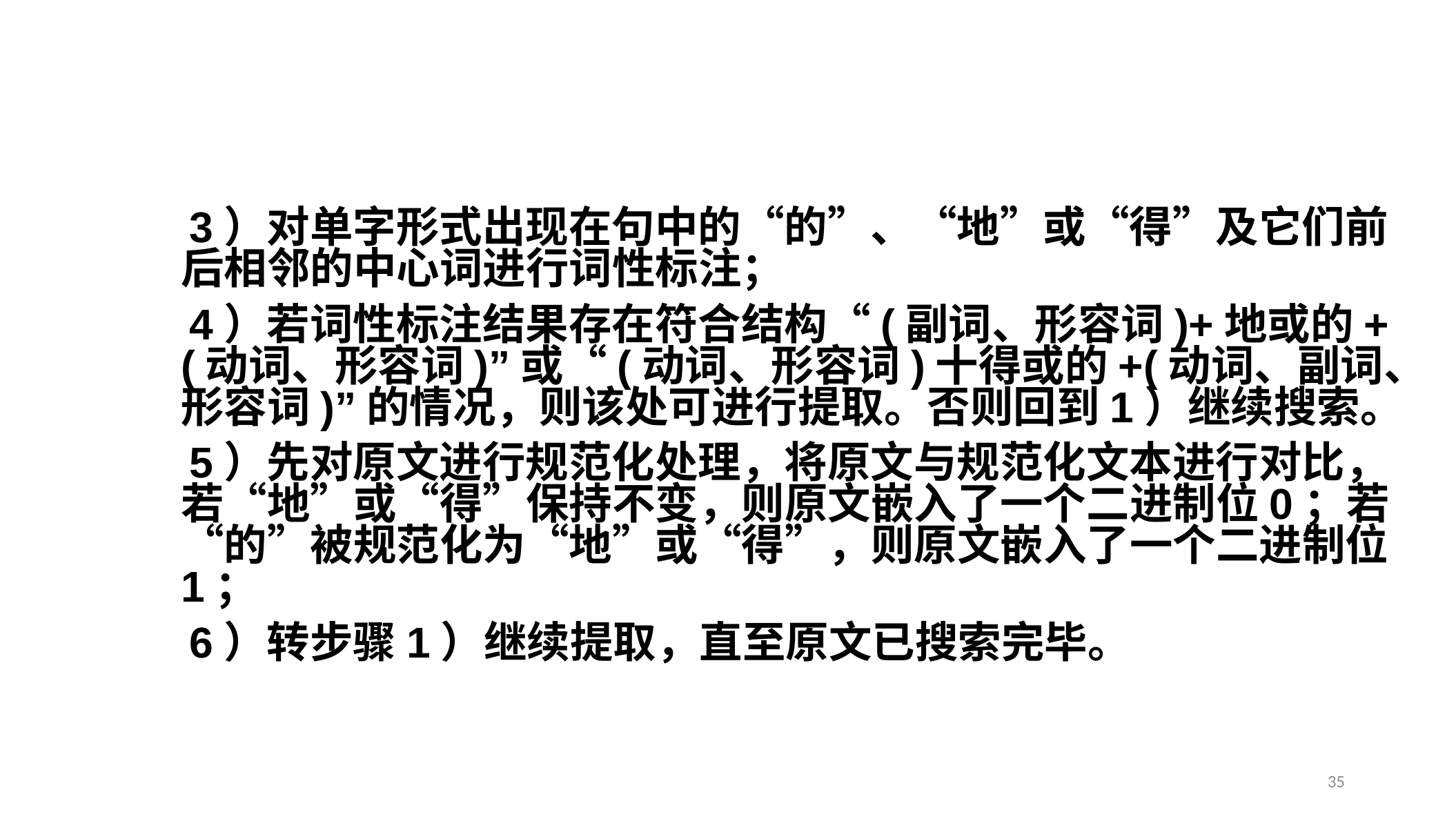

3）对单字形式出现在句中的“的”、“地”或“得”及它们前后相邻的中心词进行词性标注；
        4）若词性标注结果存在符合结构“(副词、形容词)+地或的+(动词、形容词)”或“(动词、形容词)十得或的+(动词、副词、形容词)”的情况，则该处可进行提取。否则回到1）继续搜索。
        5）先对原文进行规范化处理，将原文与规范化文本进行对比，若“地”或“得”保持不变，则原文嵌入了一个二进制位0；若“的”被规范化为“地”或“得”，则原文嵌入了一个二进制位1；
        6）转步骤1）继续提取，直至原文已搜索完毕。
35